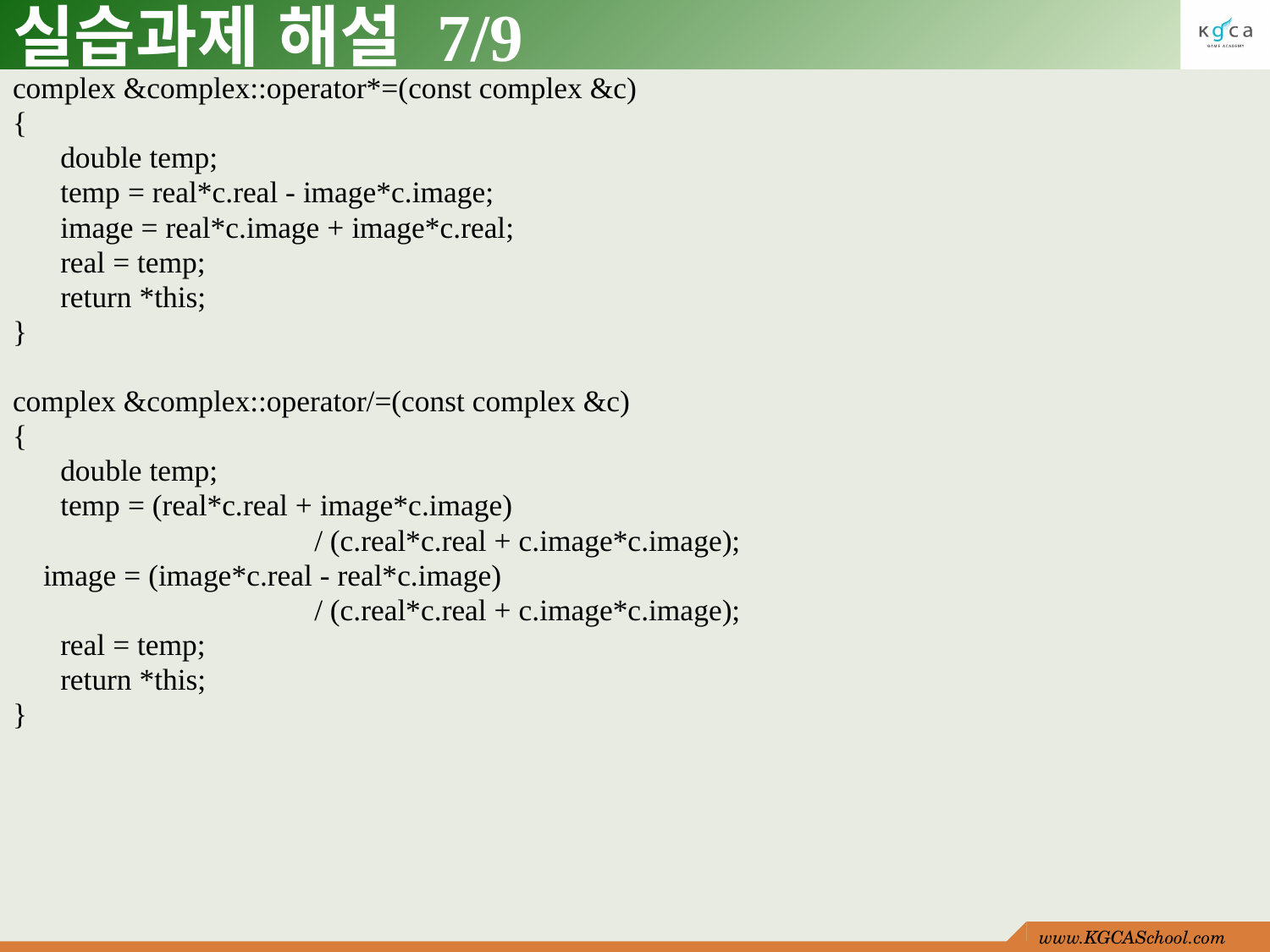

# 실습과제 해설 7/9
complex &complex::operator*=(const complex &c)
{
	double temp;
	temp = real*c.real - image*c.image;
	image = real*c.image + image*c.real;
	real = temp;
	return *this;
}

complex &complex::operator/=(const complex &c)
{
	double temp;
	temp = (real*c.real + image*c.image)
			/ (c.real*c.real + c.image*c.image);
    image = (image*c.real - real*c.image)
			/ (c.real*c.real + c.image*c.image);
	real = temp;
	return *this;
}